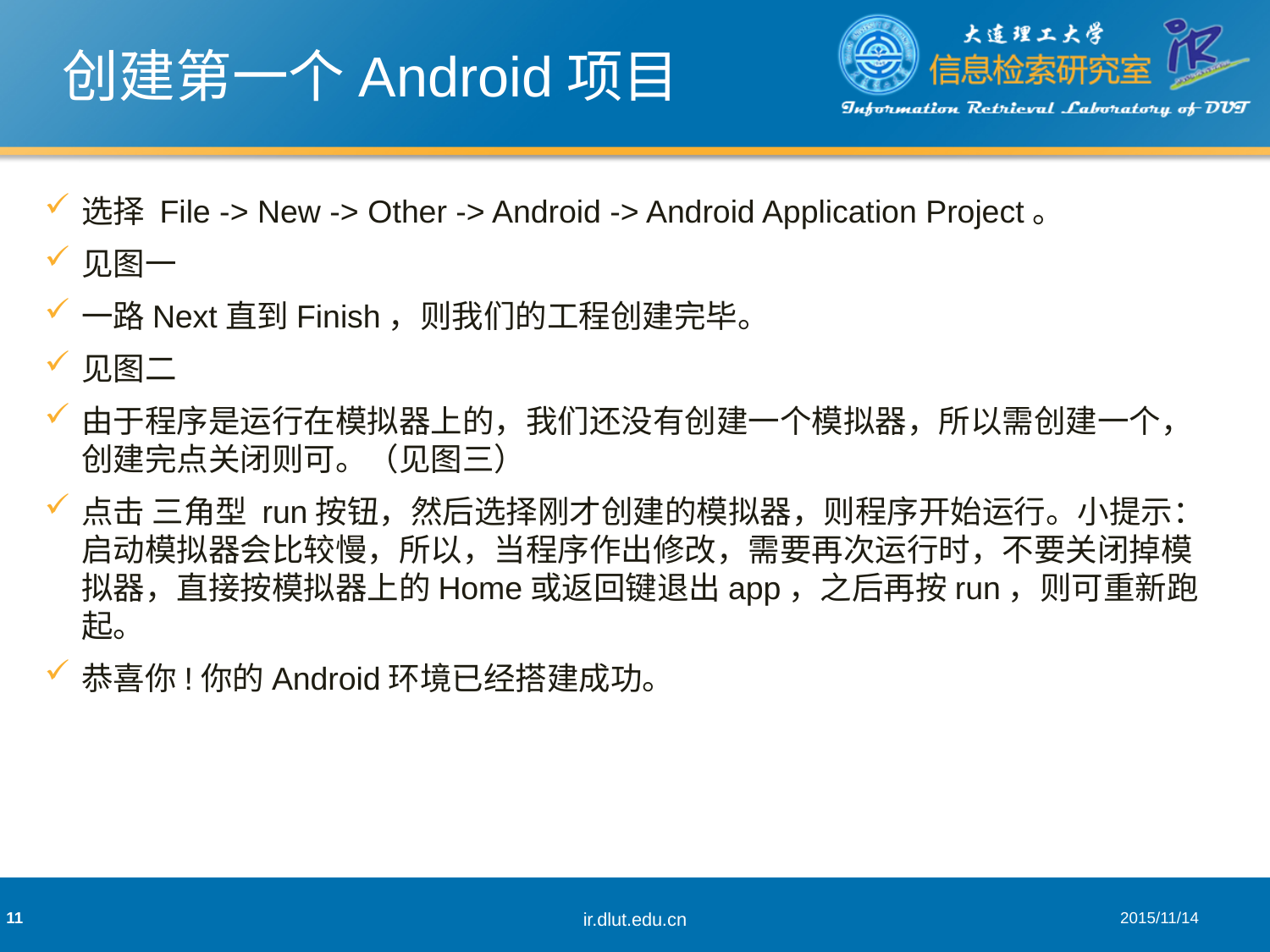

# 创建第一个Android项目
选择 File -> New -> Other -> Android -> Android Application Project。
见图一
一路Next直到Finish，则我们的工程创建完毕。
见图二
由于程序是运行在模拟器上的，我们还没有创建一个模拟器，所以需创建一个，创建完点关闭则可。（见图三）
点击 三角型 run按钮，然后选择刚才创建的模拟器，则程序开始运行。小提示：启动模拟器会比较慢，所以，当程序作出修改，需要再次运行时，不要关闭掉模拟器，直接按模拟器上的Home或返回键退出app，之后再按run，则可重新跑起。
恭喜你!你的Android环境已经搭建成功。